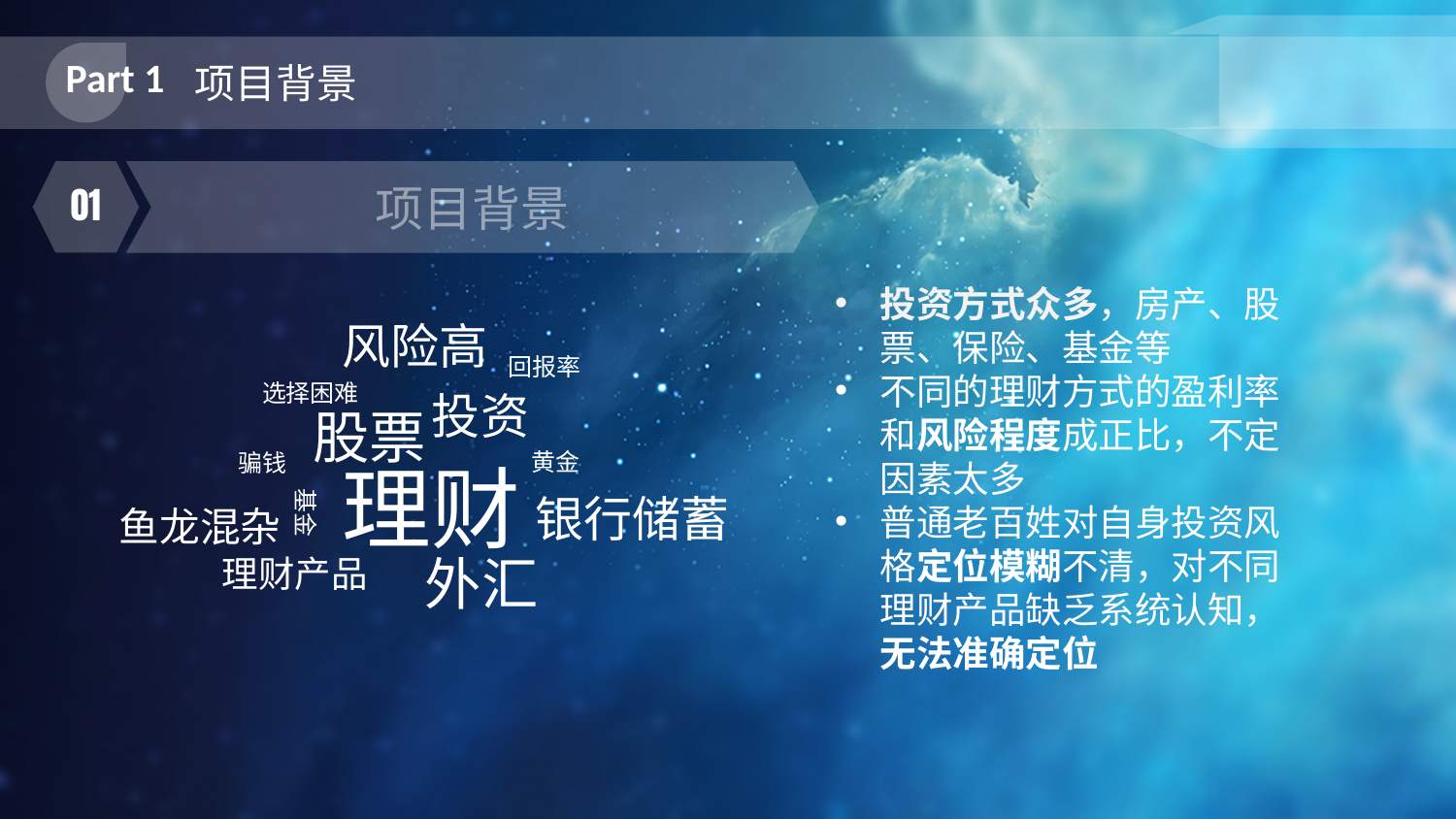

Part 1
项目背景

01
项目背景
投资方式众多，房产、股票、保险、基金等
不同的理财方式的盈利率和风险程度成正比，不定因素太多
普通老百姓对自身投资风格定位模糊不清，对不同理财产品缺乏系统认知，无法准确定位
风险高
回报率
选择困难
投资
股票
黄金
骗钱
理财
银行储蓄
基金
鱼龙混杂
外汇
理财产品